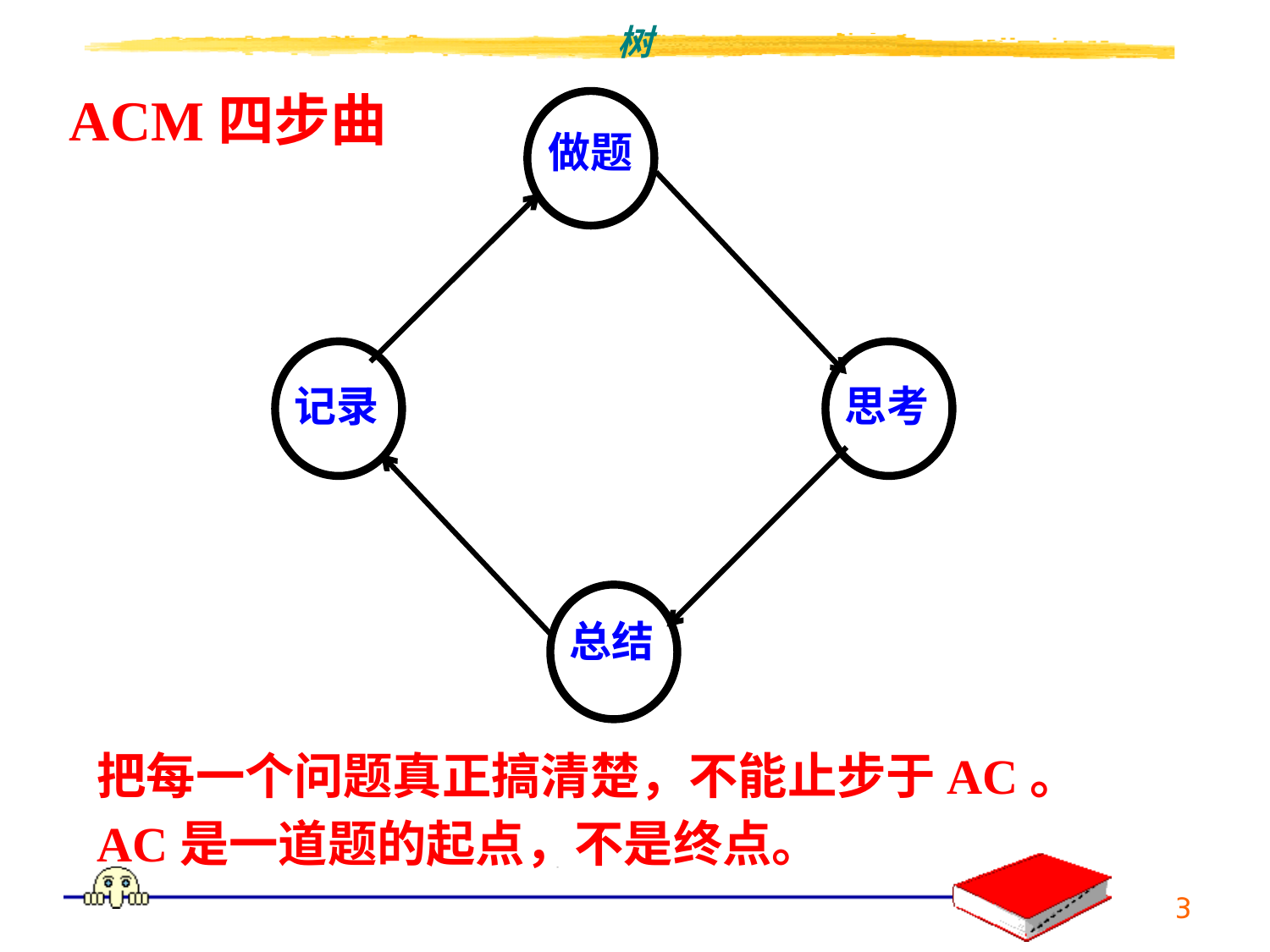

ACM四步曲

做题

记录
思考

总结
把每一个问题真正搞清楚，不能止步于AC。
AC是一道题的起点，不是终点。
3